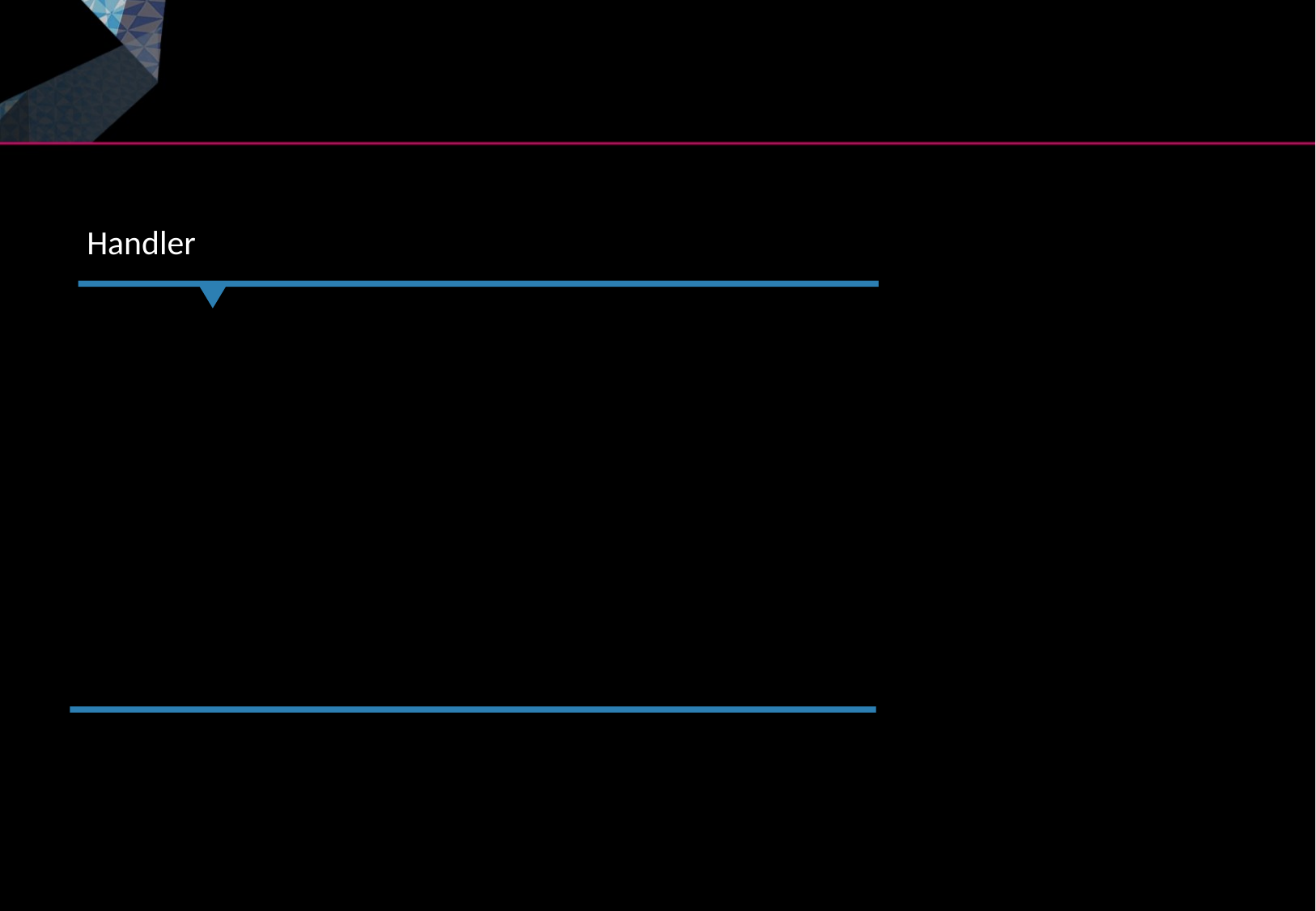

Handler 정의
Handler 정의

핸들러 매핑은 HTTP 요청정보를 이용해서 이를 처리할 핸들러 오브젝트, 즉 컨트롤러를 찾아 주는 기능을 가진 DispatcherServlet 의 전략이다.

Spring은 기본적으로 5개의 핸들러 매핑을 제공한다. 이 중에 디폴트로 등록된 핸들러 매핑은 BeanNameUrlHandlerMapping 과 DefaultAnnotationHandlerMapping 이다. 그 외의 핸들러 매핑을 사용하려면 핸들러 매핑 클래스를 빈으로 등록해줘야 한다.